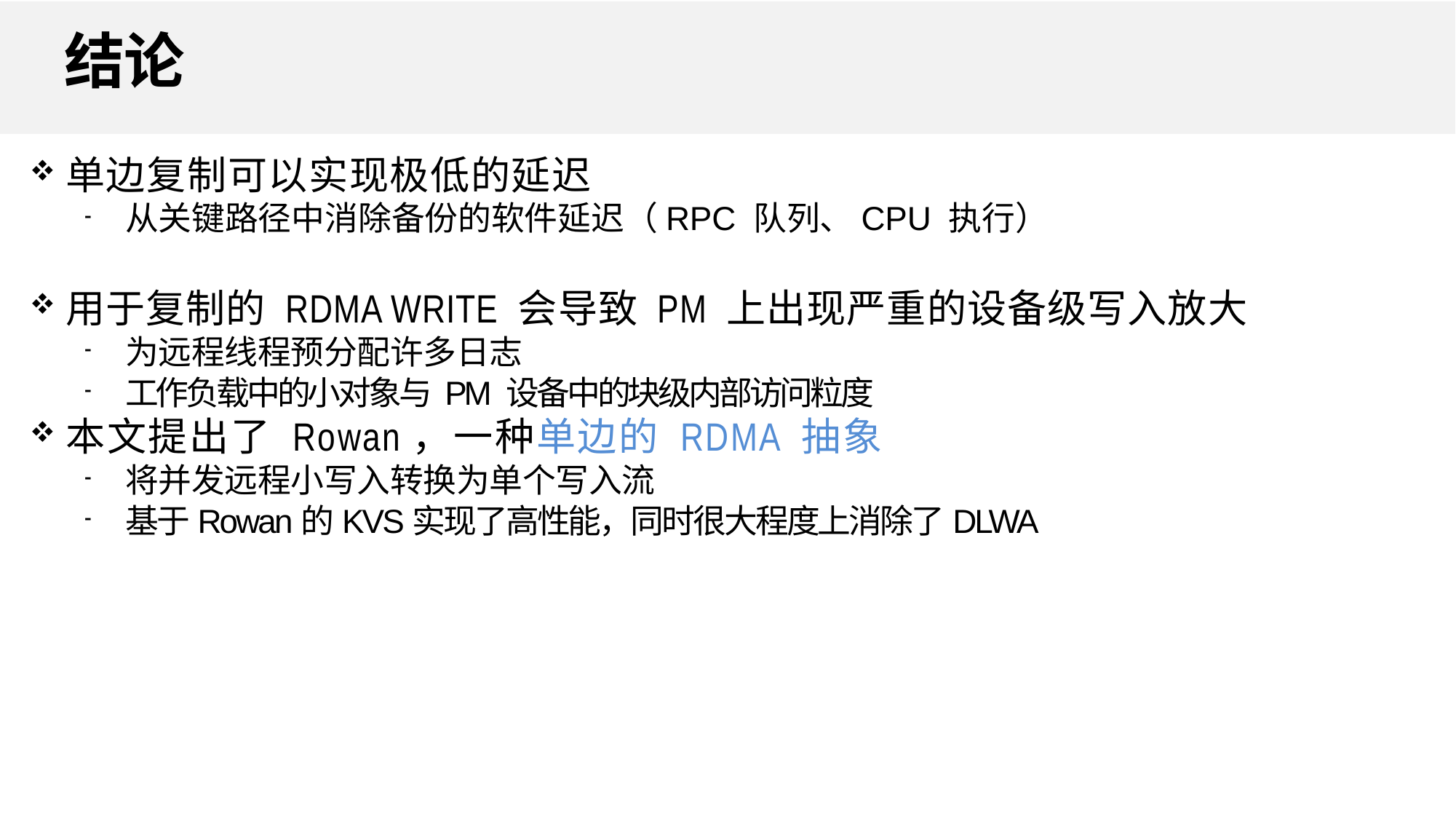

# 结论
单边复制可以实现极低的延迟
从关键路径中消除备份的软件延迟（RPC 队列、CPU 执行）

用于复制的 RDMA WRITE 会导致 PM 上出现严重的设备级写入放大
为远程线程预分配许多日志
工作负载中的小对象与 PM 设备中的块级内部访问粒度
本文提出了 Rowan，一种单边的 RDMA 抽象
将并发远程小写入转换为单个写入流
基于Rowan的KVS实现了高性能，同时很大程度上消除了DLWA